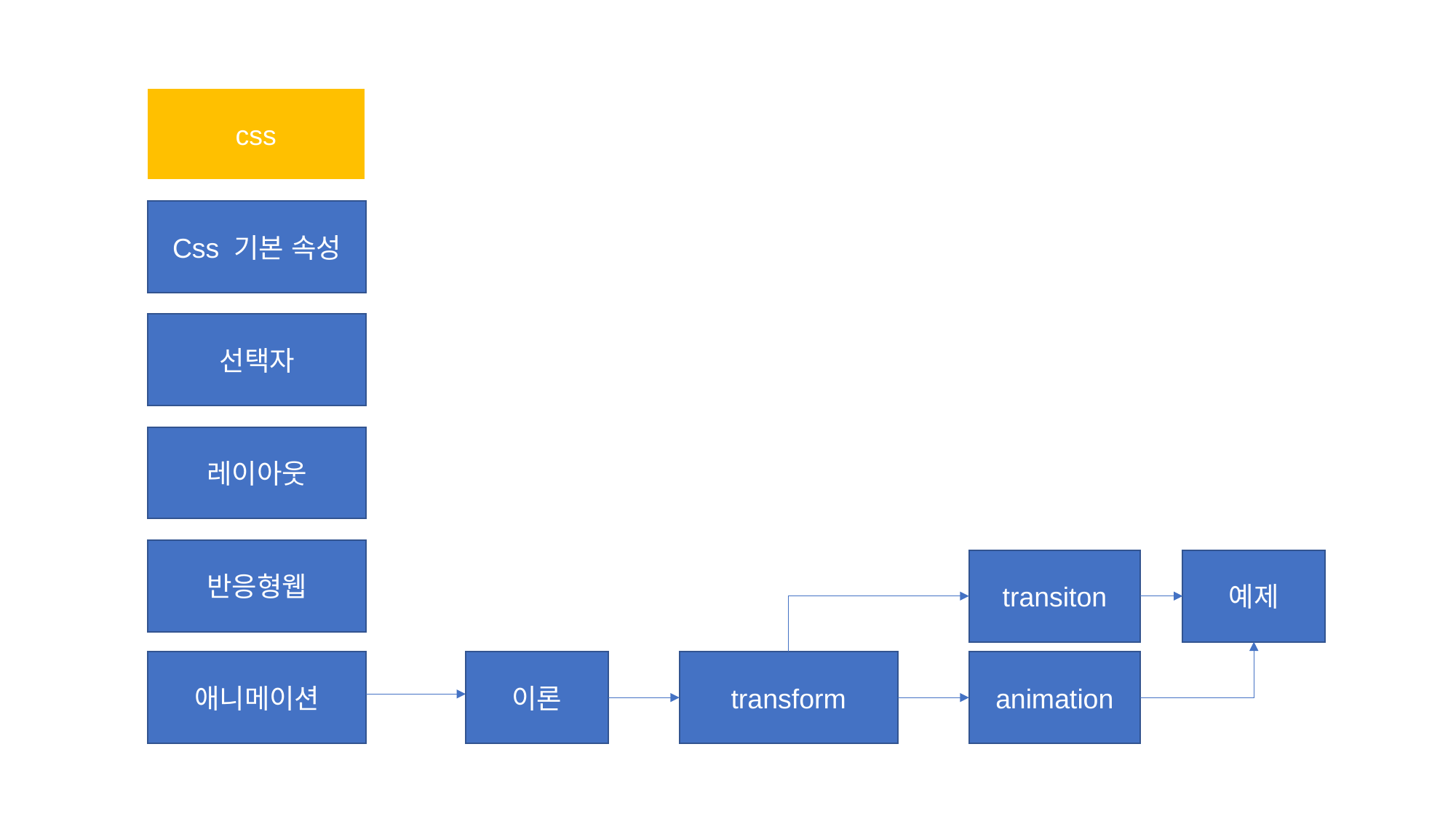

css
Css 기본 속성
선택자
레이아웃
반응형웹
예제
transiton
애니메이션
이론
transform
animation